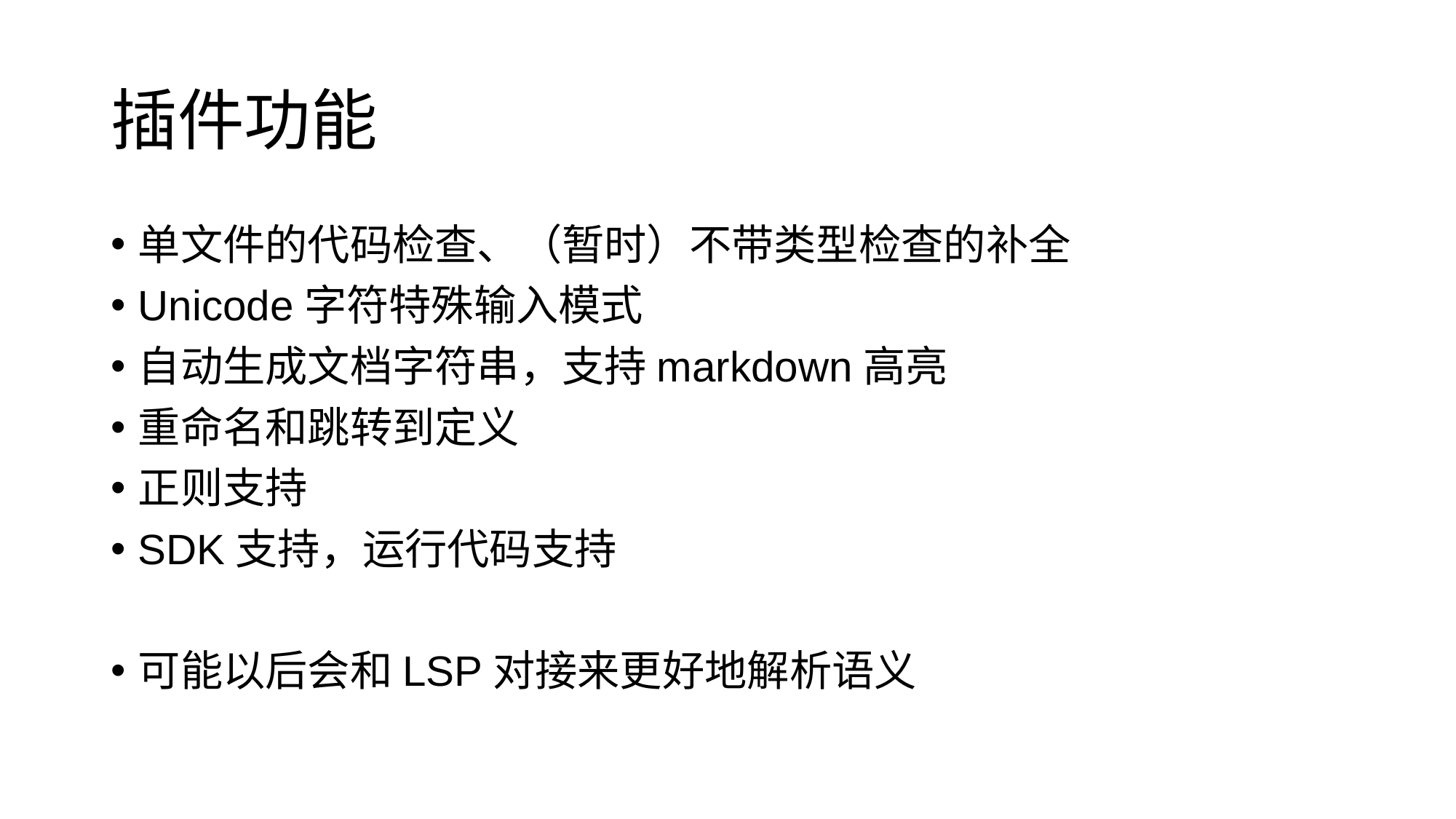

# 插件功能
单文件的代码检查、（暂时）不带类型检查的补全
Unicode字符特殊输入模式
自动生成文档字符串，支持markdown高亮
重命名和跳转到定义
正则支持
SDK支持，运行代码支持

可能以后会和LSP对接来更好地解析语义